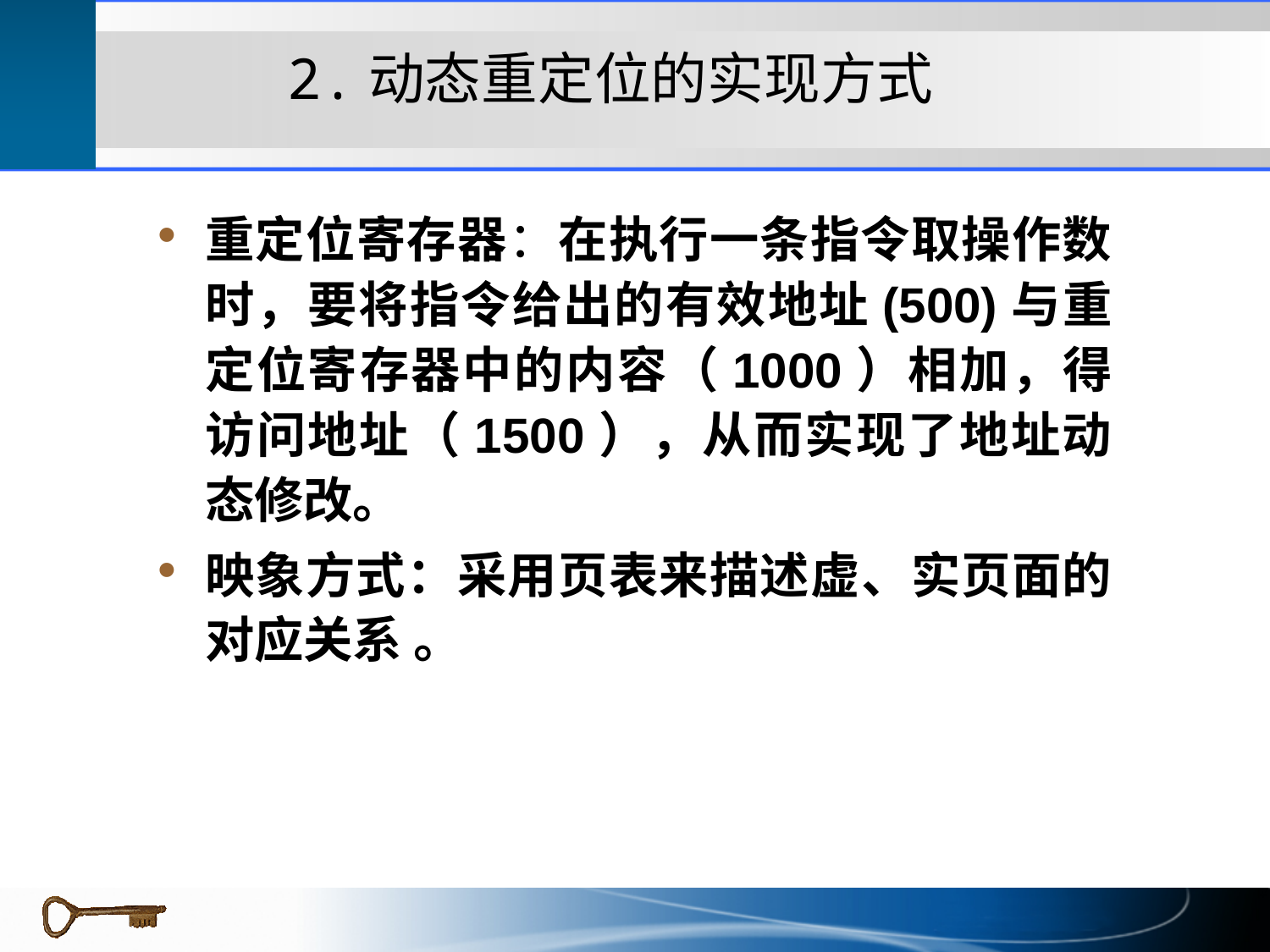

# 2.动态重定位的实现方式
重定位寄存器：在执行一条指令取操作数时，要将指令给出的有效地址(500)与重定位寄存器中的内容（1000）相加，得访问地址（1500），从而实现了地址动态修改。
映象方式：采用页表来描述虚、实页面的对应关系 。